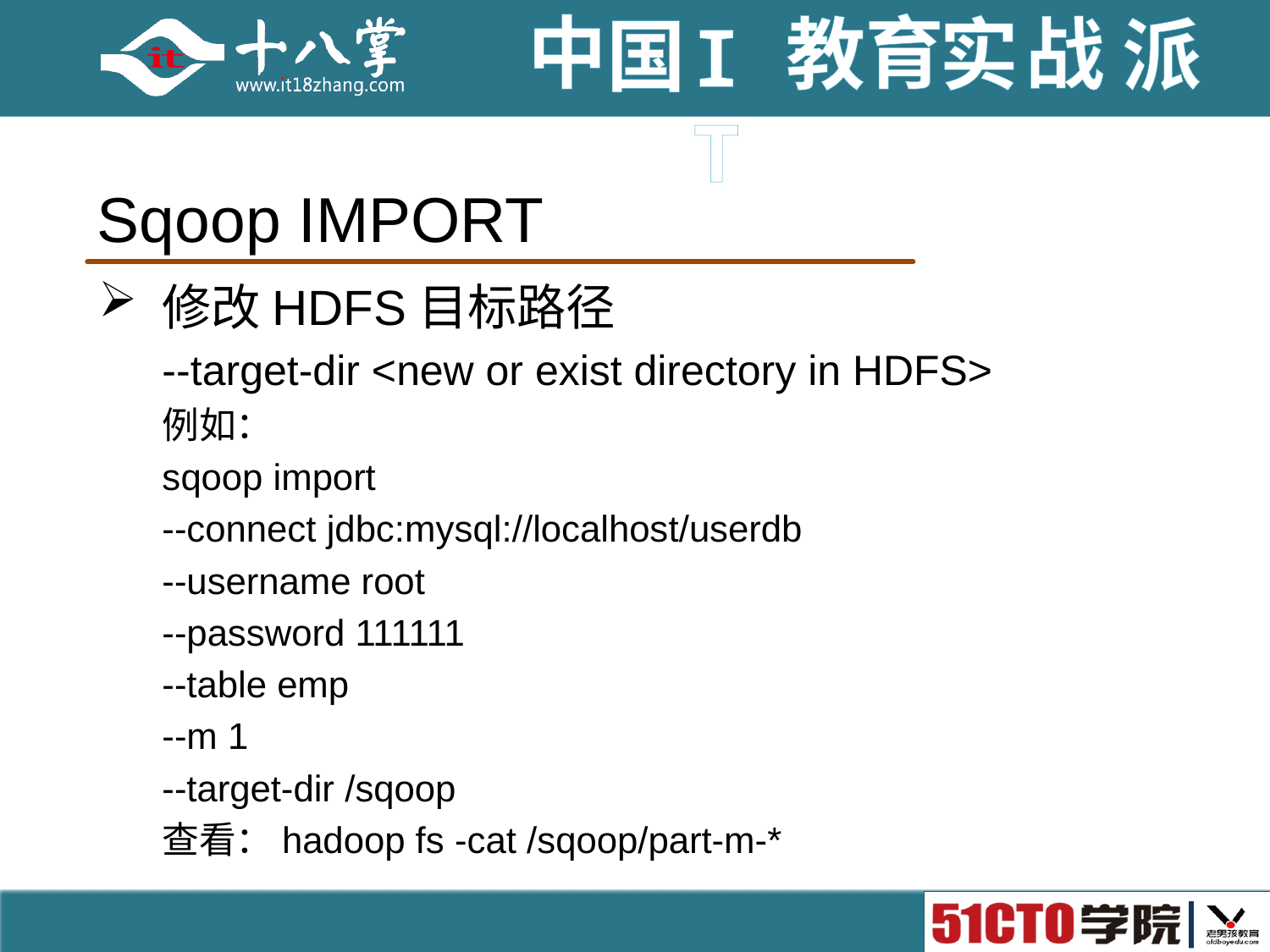

# Sqoop IMPORT
修改HDFS目标路径
--target-dir <new or exist directory in HDFS>
例如：
sqoop import
--connect jdbc:mysql://localhost/userdb
--username root
--password 111111
--table emp
--m 1
--target-dir /sqoop
查看：hadoop fs -cat /sqoop/part-m-*